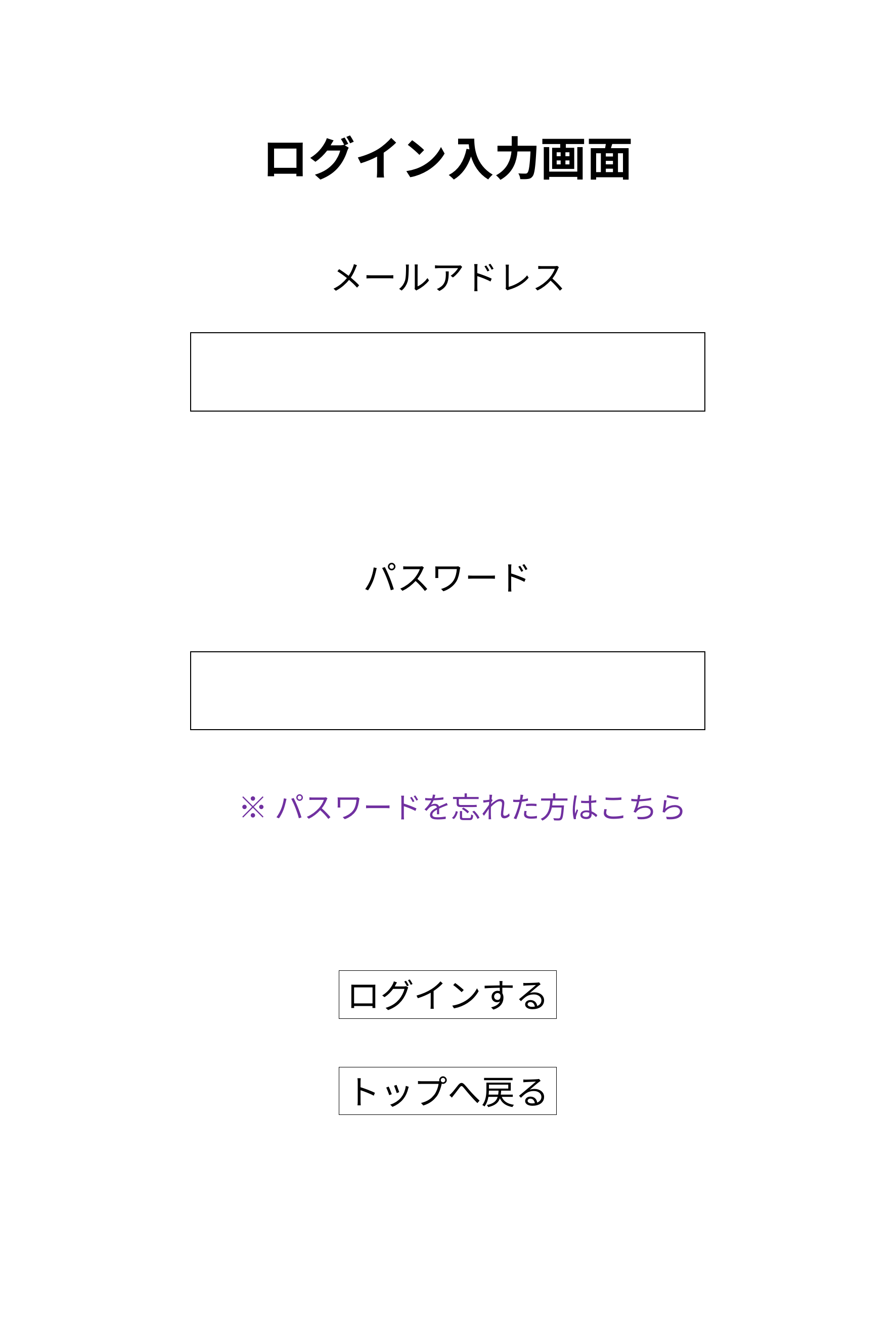

ログイン入力画面
メールアドレス

パスワード

※パスワードを忘れた方はこちら
ログインする
トップへ戻る